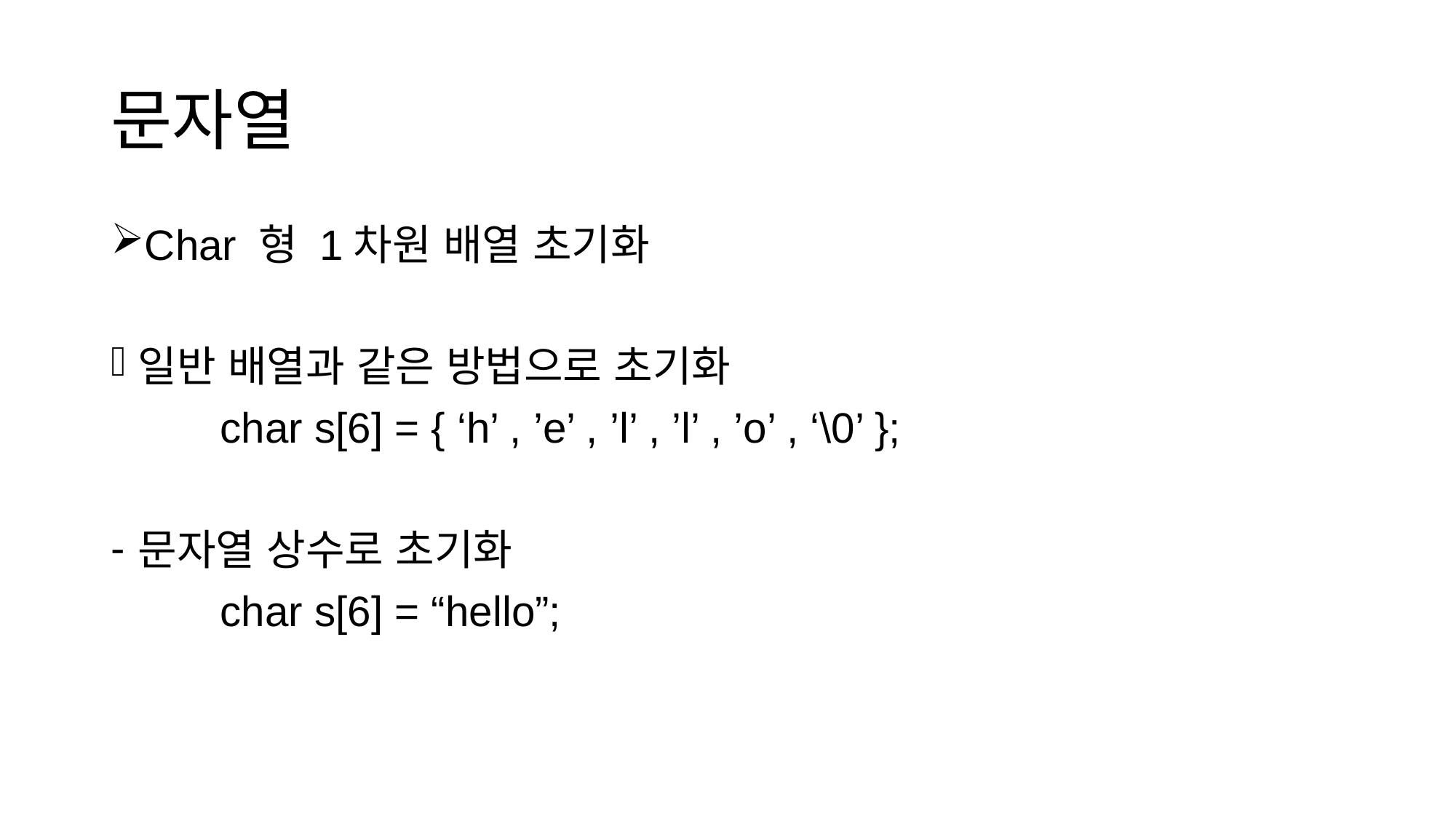

# 문자열
Char 형 1차원 배열 초기화

일반 배열과 같은 방법으로 초기화
	char s[6] = { ‘h’ , ’e’ , ’l’ , ’l’ , ’o’ , ‘\0’ };

문자열 상수로 초기화
	char s[6] = “hello”;